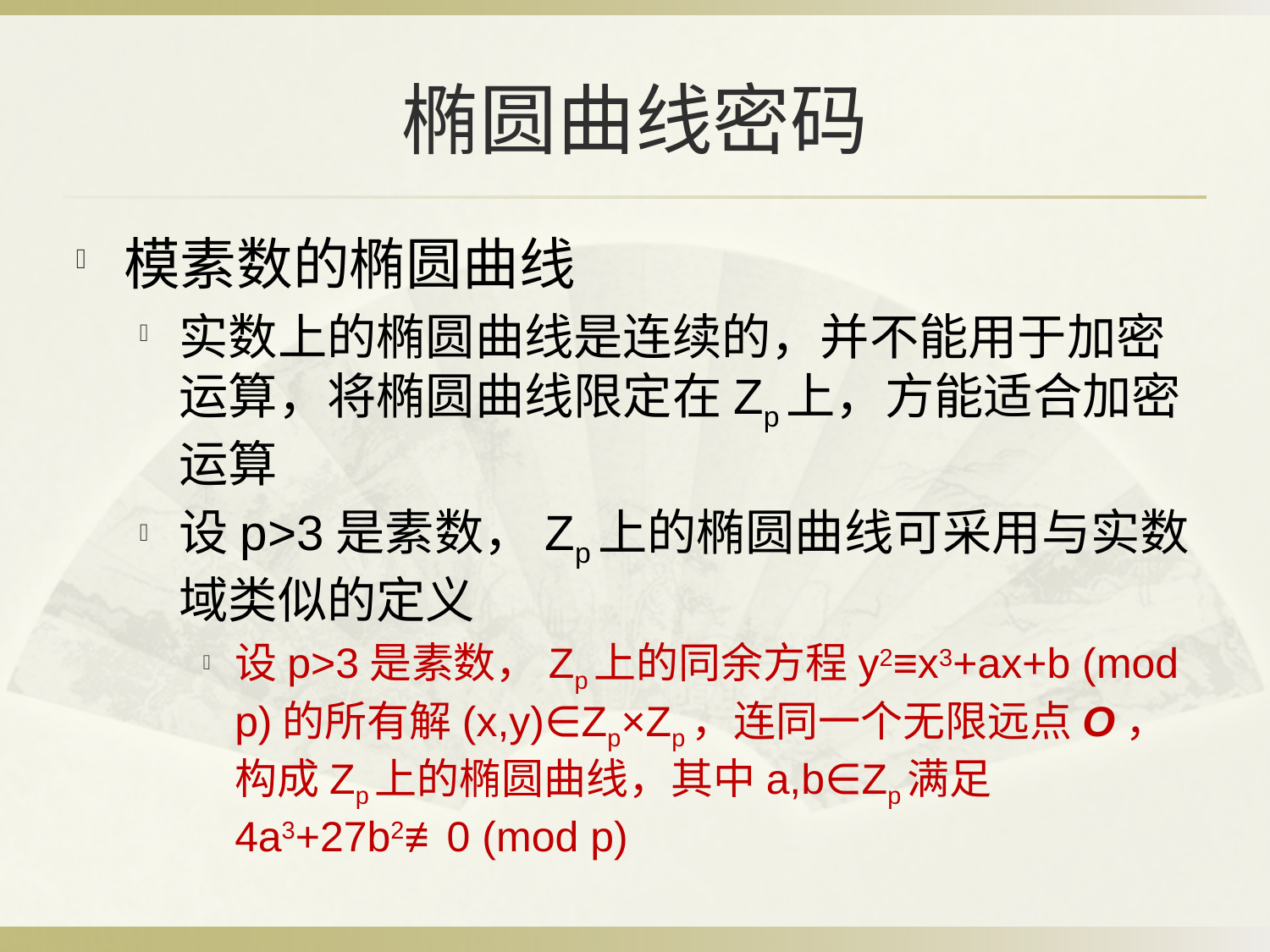

# 椭圆曲线密码
模素数的椭圆曲线
实数上的椭圆曲线是连续的，并不能用于加密运算，将椭圆曲线限定在Zp上，方能适合加密运算
设p>3是素数，Zp上的椭圆曲线可采用与实数域类似的定义
设p>3是素数，Zp上的同余方程y2≡x3+ax+b (mod p)的所有解(x,y)∈Zp×Zp，连同一个无限远点O，构成Zp上的椭圆曲线，其中a,b∈Zp满足4a3+27b2≢0 (mod p)